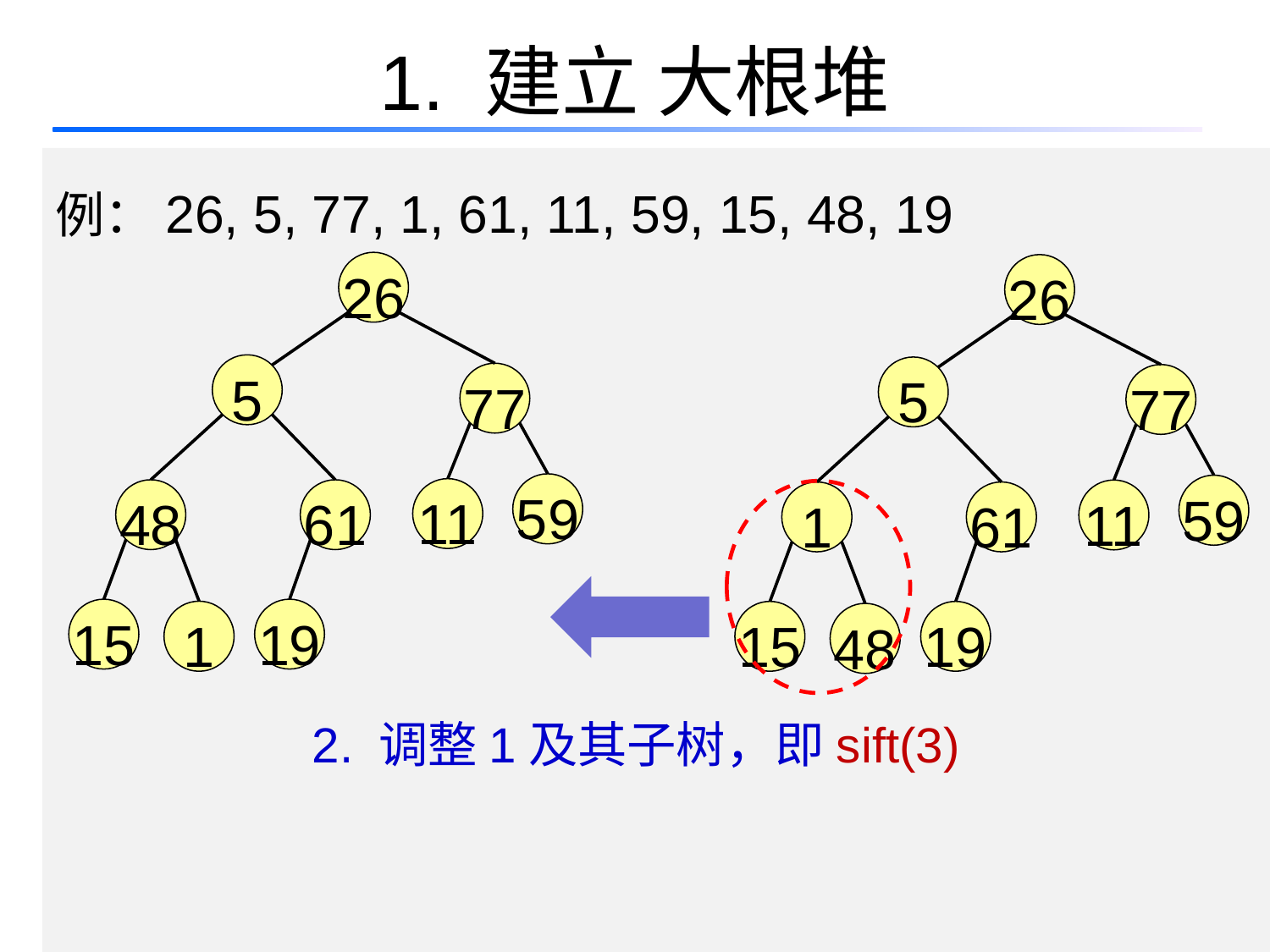

# 1. 建立 大根堆

例：26, 5, 77, 1, 61, 11, 59, 15, 48, 19
26
26
5
5
77
77
59
59
11
48
61
11

1
61

15
19
1
15
19
48
2. 调整1及其子树，即sift(3)